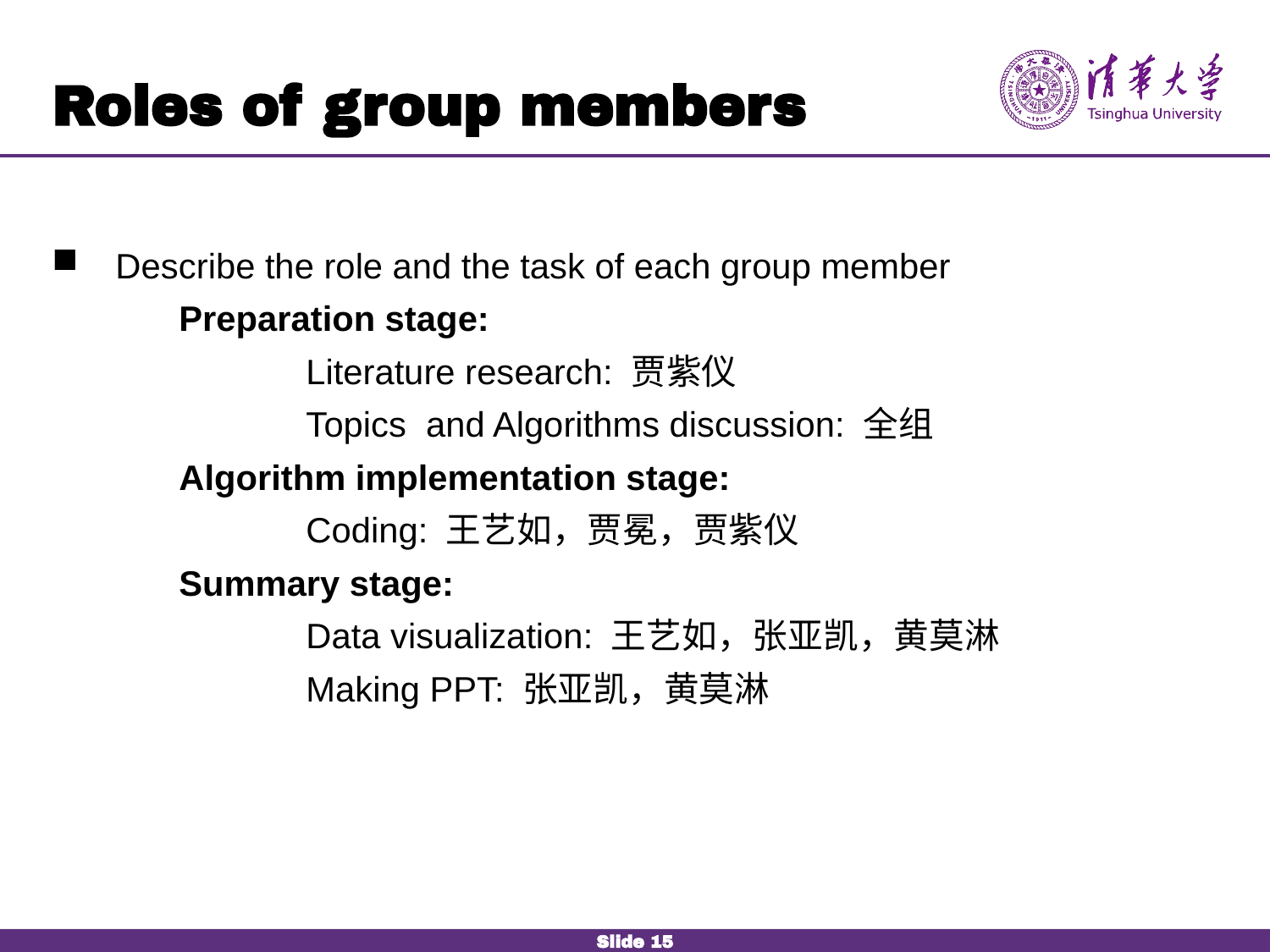

Roles of group members
Describe the role and the task of each group member
	Preparation stage:
		Literature research: 贾紫仪
		Topics  and Algorithms discussion: 全组
	Algorithm implementation stage:
		Coding: 王艺如，贾冕，贾紫仪
	Summary stage:
		Data visualization: 王艺如，张亚凯，黄莫淋
		Making PPT: 张亚凯，黄莫淋
Slide 15